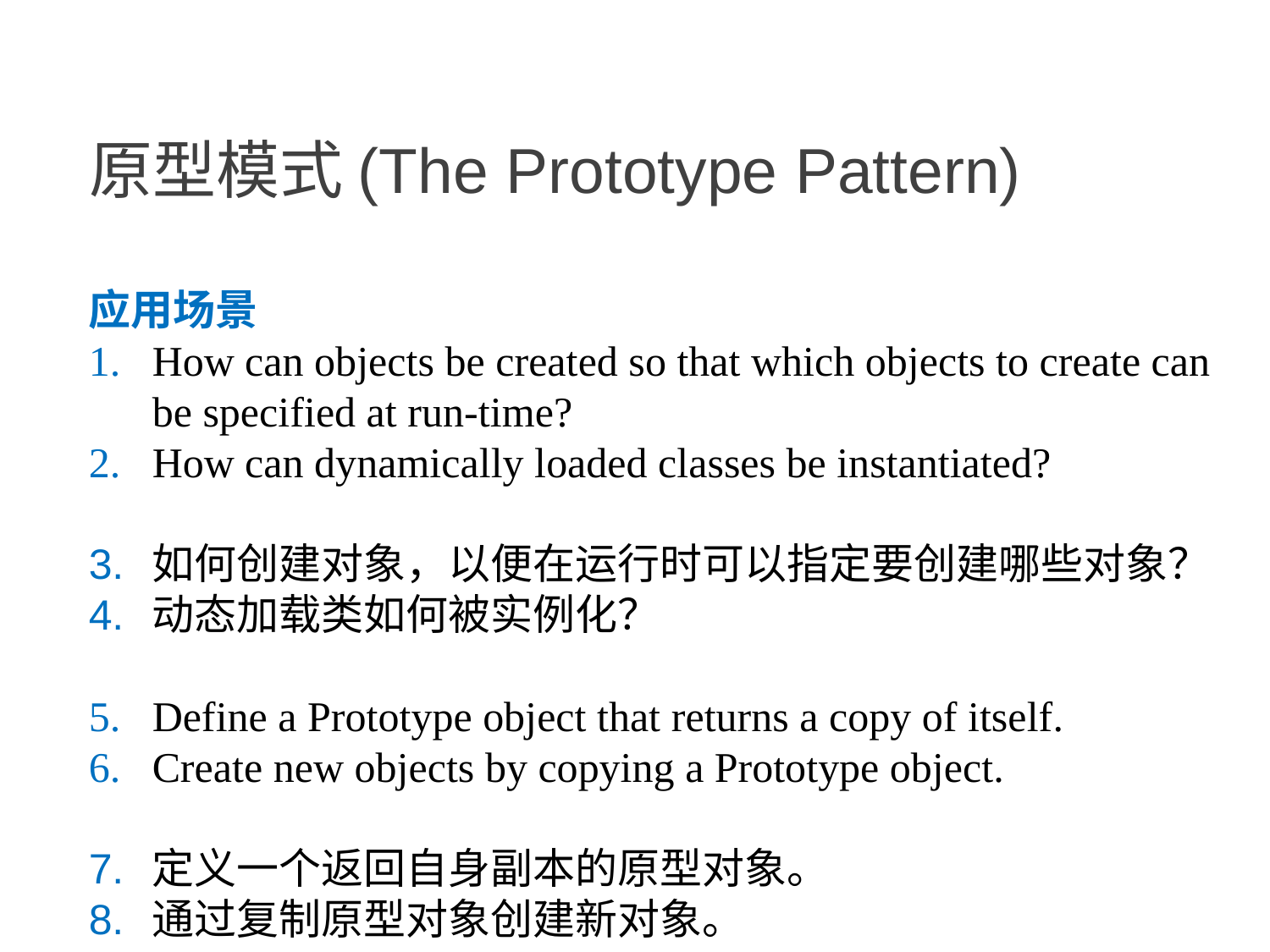

原型模式(The Prototype Pattern)
应用场景
How can objects be created so that which objects to create can be specified at run-time?
How can dynamically loaded classes be instantiated?

如何创建对象，以便在运行时可以指定要创建哪些对象？
动态加载类如何被实例化？

Define a Prototype object that returns a copy of itself.
Create new objects by copying a Prototype object.

定义一个返回自身副本的原型对象。
通过复制原型对象创建新对象。